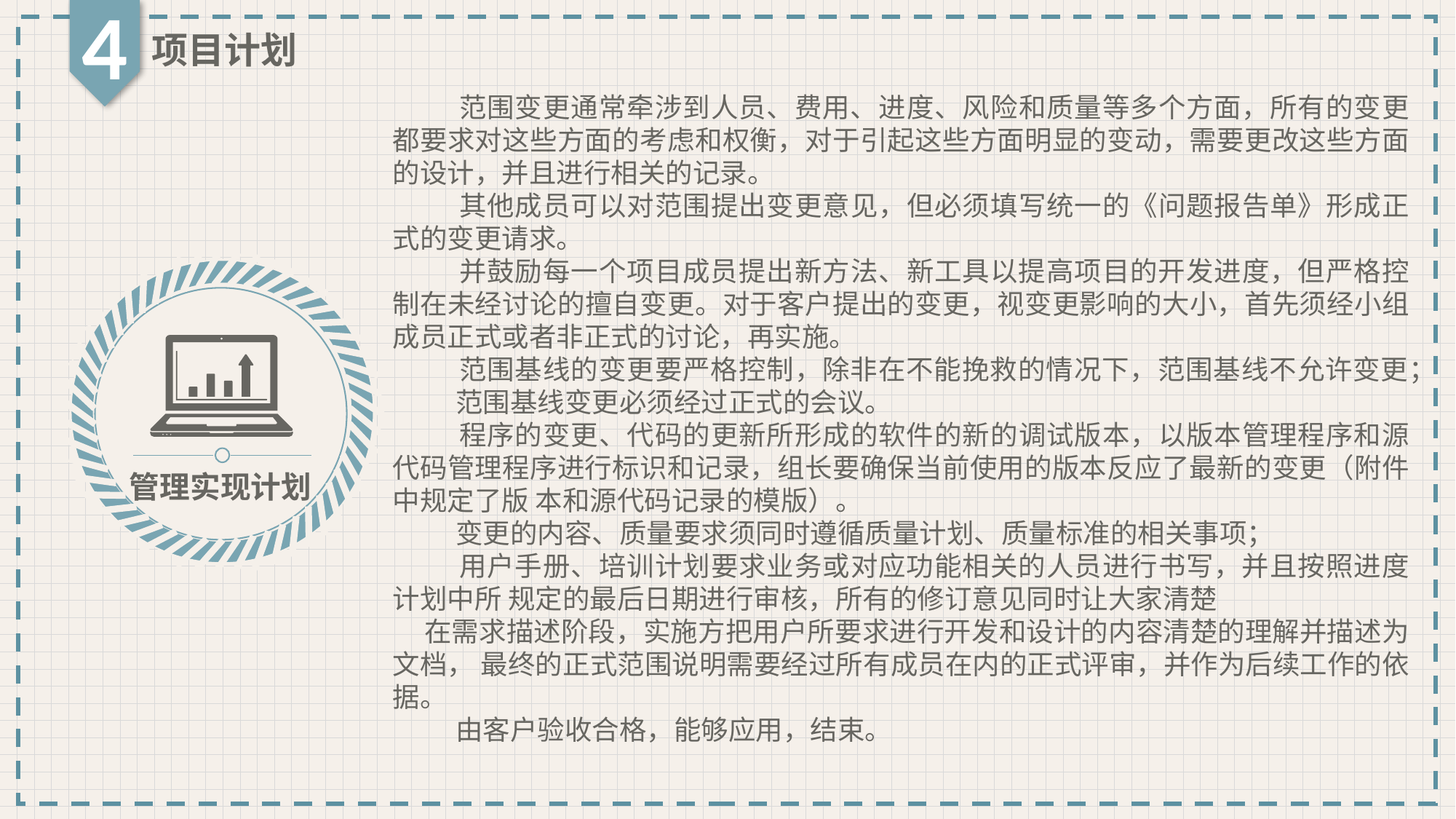

4

项目计划
    范围变更通常牵涉到人员、费用、进度、风险和质量等多个方面，所有的变更都要求对这些方面的考虑和权衡，对于引起这些方面明显的变动，需要更改这些方面的设计，并且进行相关的记录。
    其他成员可以对范围提出变更意见，但必须填写统一的《问题报告单》形成正式的变更请求。
    并鼓励每一个项目成员提出新方法、新工具以提高项目的开发进度，但严格控 制在未经讨论的擅自变更。对于客户提出的变更，视变更影响的大小，首先须经小组成员正式或者非正式的讨论，再实施。
    范围基线的变更要严格控制，除非在不能挽救的情况下，范围基线不允许变更；
    范围基线变更必须经过正式的会议。
    程序的变更、代码的更新所形成的软件的新的调试版本，以版本管理程序和源代码管理程序进行标识和记录，组长要确保当前使用的版本反应了最新的变更（附件中规定了版 本和源代码记录的模版）。
    变更的内容、质量要求须同时遵循质量计划、质量标准的相关事项；
    用户手册、培训计划要求业务或对应功能相关的人员进行书写，并且按照进度计划中所 规定的最后日期进行审核，所有的修订意见同时让大家清楚
在需求描述阶段，实施方把用户所要求进行开发和设计的内容清楚的理解并描述为文档， 最终的正式范围说明需要经过所有成员在内的正式评审，并作为后续工作的依据。
    由客户验收合格，能够应用，结束。

管理实现计划